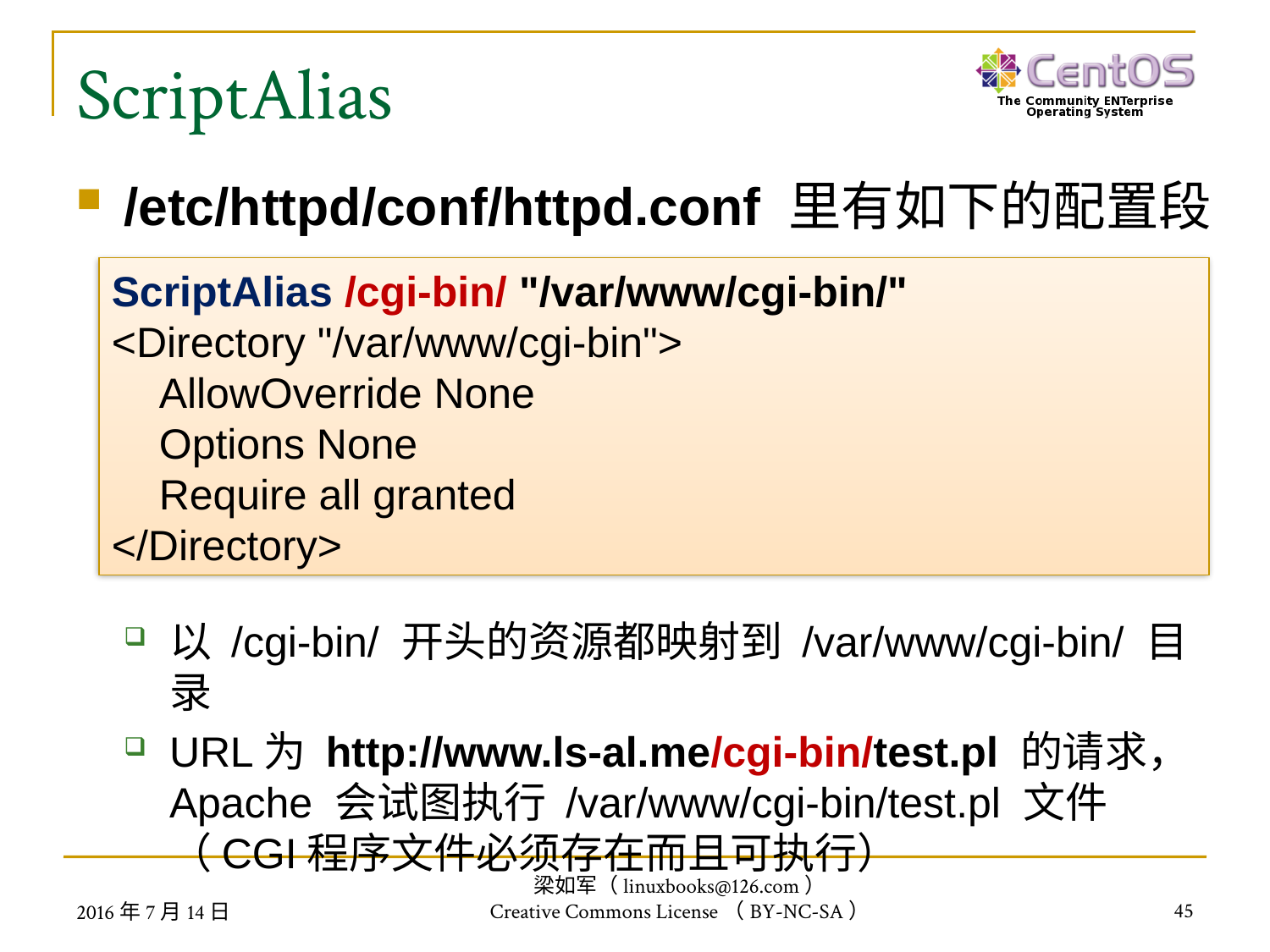

# ScriptAlias
/etc/httpd/conf/httpd.conf 里有如下的配置段

以 /cgi-bin/ 开头的资源都映射到 /var/www/cgi-bin/ 目录
URL为 http://www.ls-al.me/cgi-bin/test.pl 的请求，Apache 会试图执行 /var/www/cgi-bin/test.pl 文件（CGI程序文件必须存在而且可执行）
ScriptAlias /cgi-bin/ "/var/www/cgi-bin/"
<Directory "/var/www/cgi-bin">
    AllowOverride None
    Options None
    Require all granted
</Directory>
梁如军（linuxbooks@126.com）
Creative Commons License（BY-NC-SA）
2016年7月14日
45